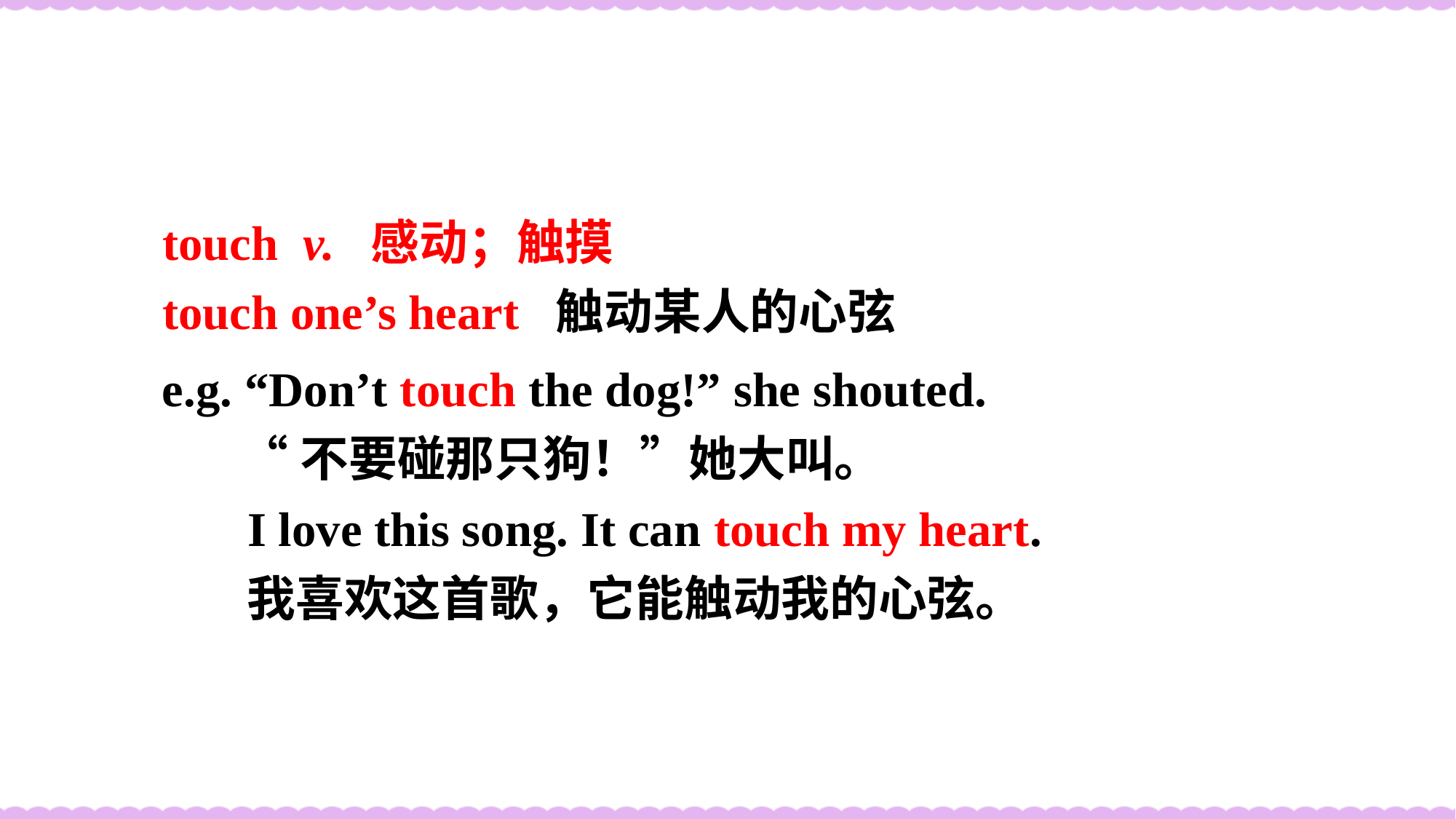

touch  v.  感动；触摸
touch one’s heart  触动某人的心弦
e.g. “Don’t touch the dog!” she shouted.
       “不要碰那只狗！”她大叫。
       I love this song. It can touch my heart.
我喜欢这首歌，它能触动我的心弦。